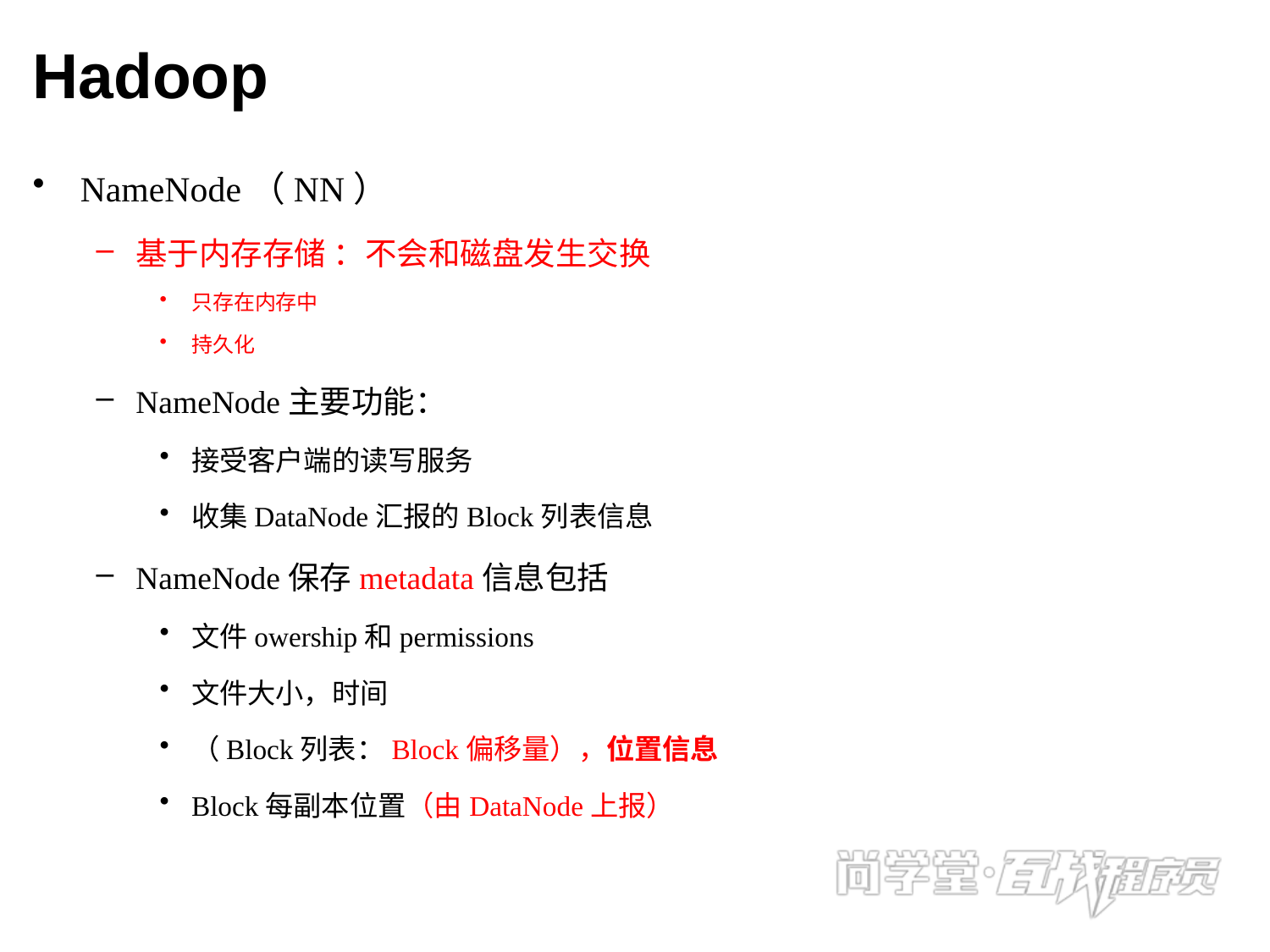

# Hadoop
NameNode（NN）
基于内存存储 ：不会和磁盘发生交换
只存在内存中
持久化
NameNode主要功能：
接受客户端的读写服务
收集DataNode汇报的Block列表信息
NameNode保存metadata信息包括
文件owership和permissions
文件大小，时间
（Block列表：Block偏移量），位置信息
Block每副本位置（由DataNode上报）